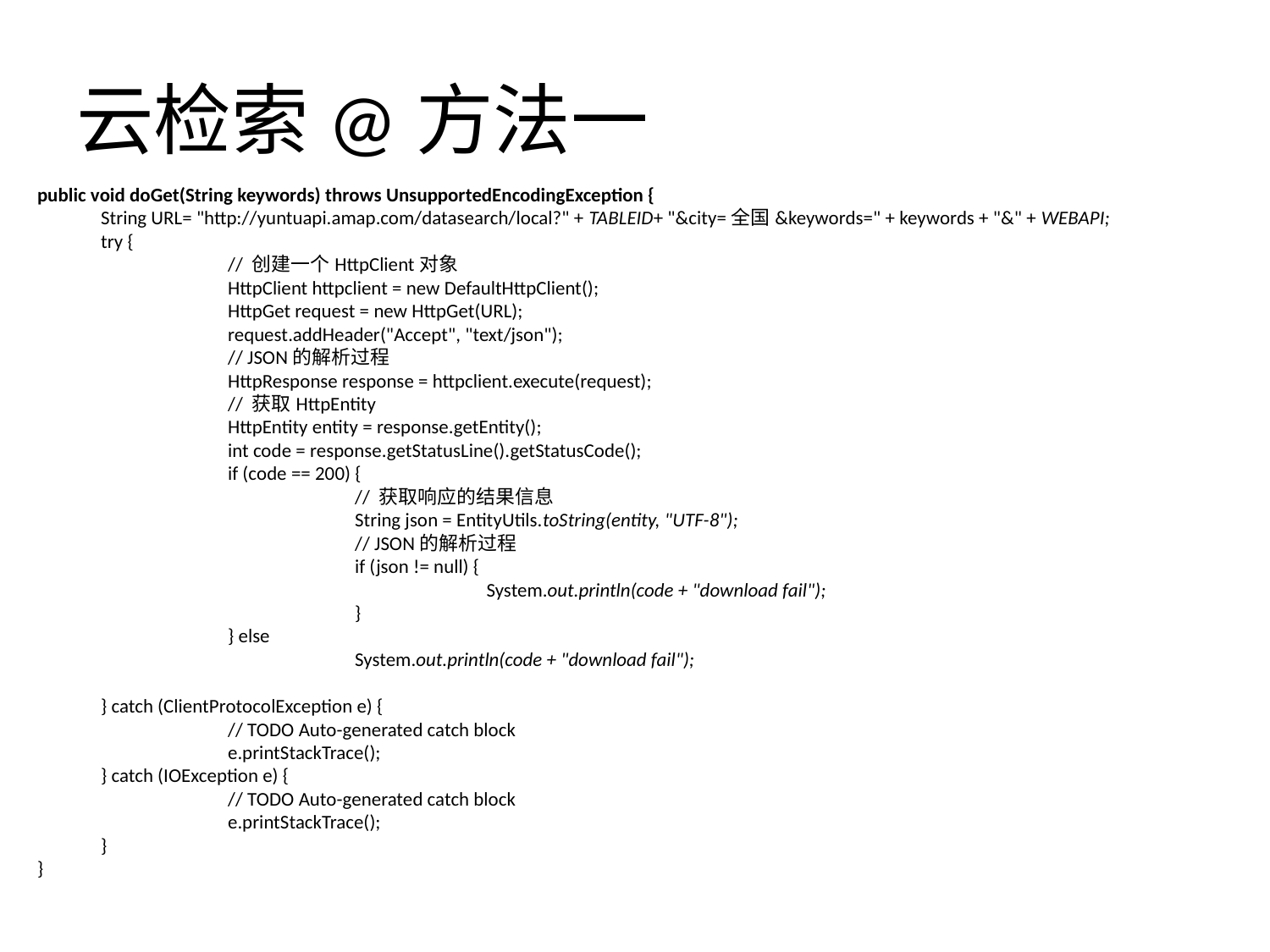

# 云检索@方法一
public void doGet(String keywords) throws UnsupportedEncodingException {
String URL= "http://yuntuapi.amap.com/datasearch/local?" + TABLEID+ "&city=全国&keywords=" + keywords + "&" + WEBAPI;
try {
	// 创建一个HttpClient对象
	HttpClient httpclient = new DefaultHttpClient();
	HttpGet request = new HttpGet(URL);
	request.addHeader("Accept", "text/json");
	// JSON的解析过程
	HttpResponse response = httpclient.execute(request);
	// 获取HttpEntity
	HttpEntity entity = response.getEntity();
	int code = response.getStatusLine().getStatusCode();
	if (code == 200) {
		// 获取响应的结果信息
		String json = EntityUtils.toString(entity, "UTF-8");
		// JSON的解析过程
		if (json != null) {
			 System.out.println(code + "download fail");
		}
	} else
		System.out.println(code + "download fail");

} catch (ClientProtocolException e) {
	// TODO Auto-generated catch block
	e.printStackTrace();
} catch (IOException e) {
	// TODO Auto-generated catch block
	e.printStackTrace();
}
}